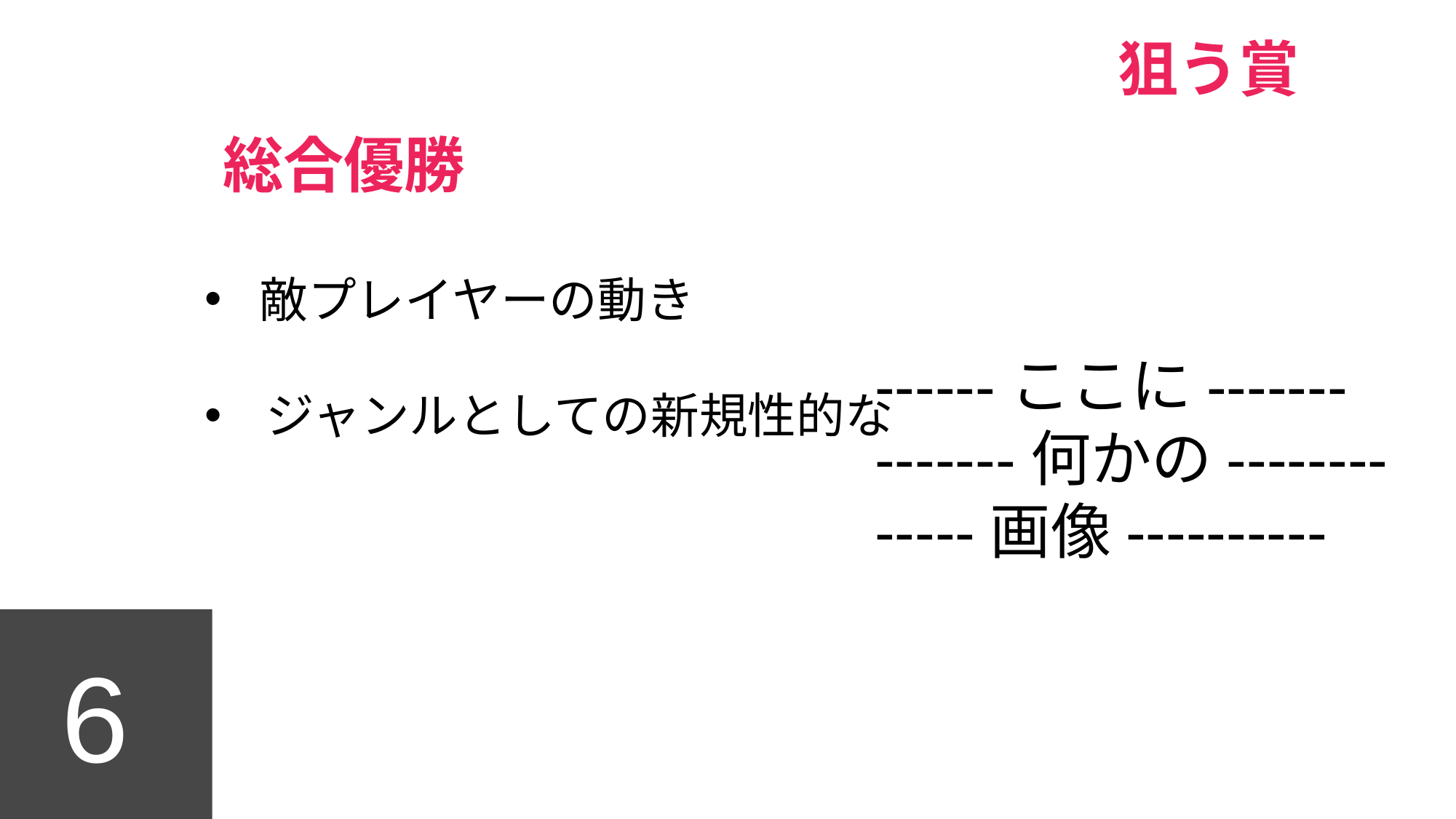

狙う賞
総合優勝

敵プレイヤーの動き

ジャンルとしての新規性的な

------ここに-------
-------何かの--------
-----画像----------

6